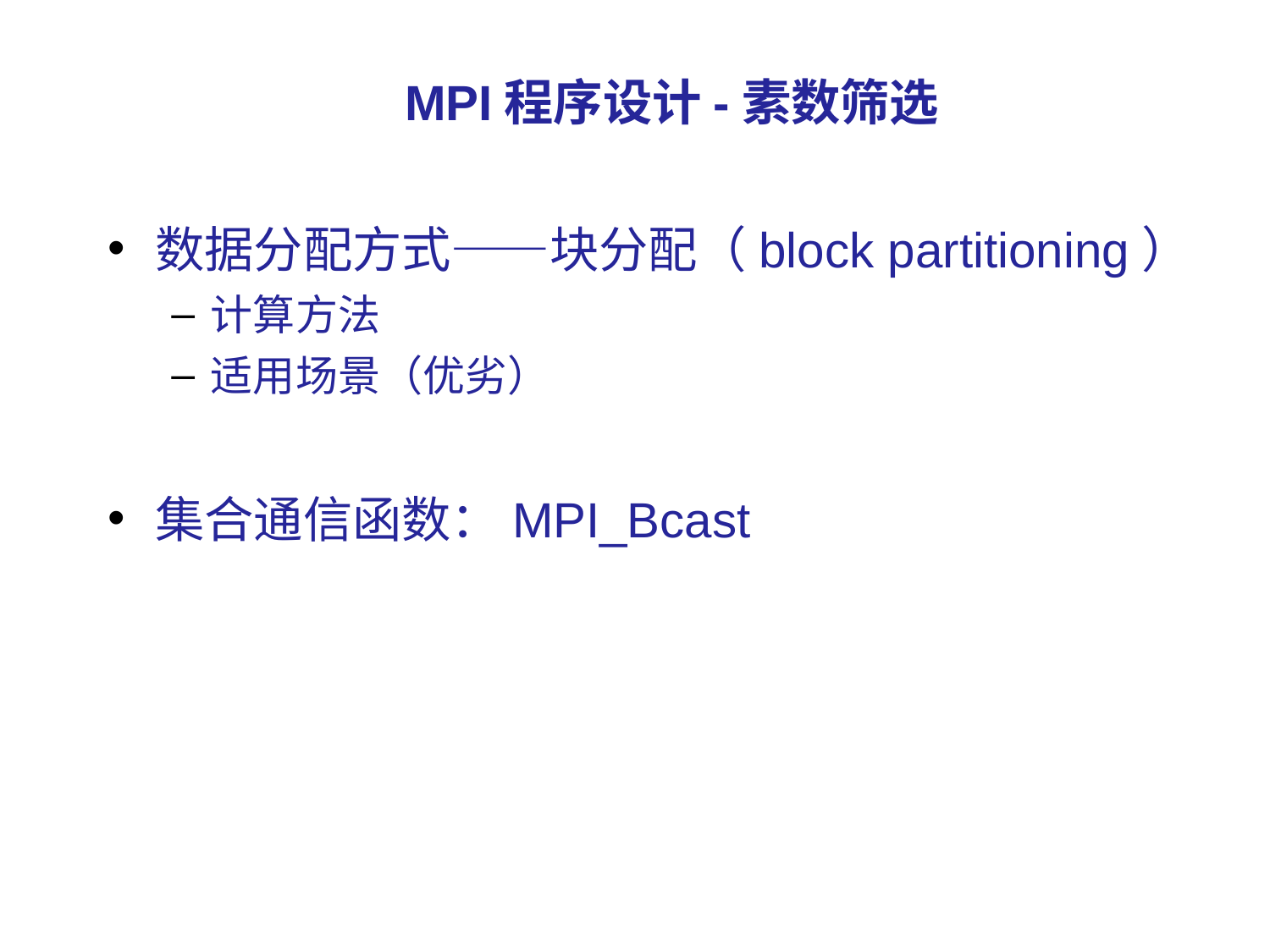

# MPI程序设计-素数筛选
数据分配方式——块分配（block partitioning）
计算方法
适用场景（优劣）

集合通信函数：MPI_Bcast